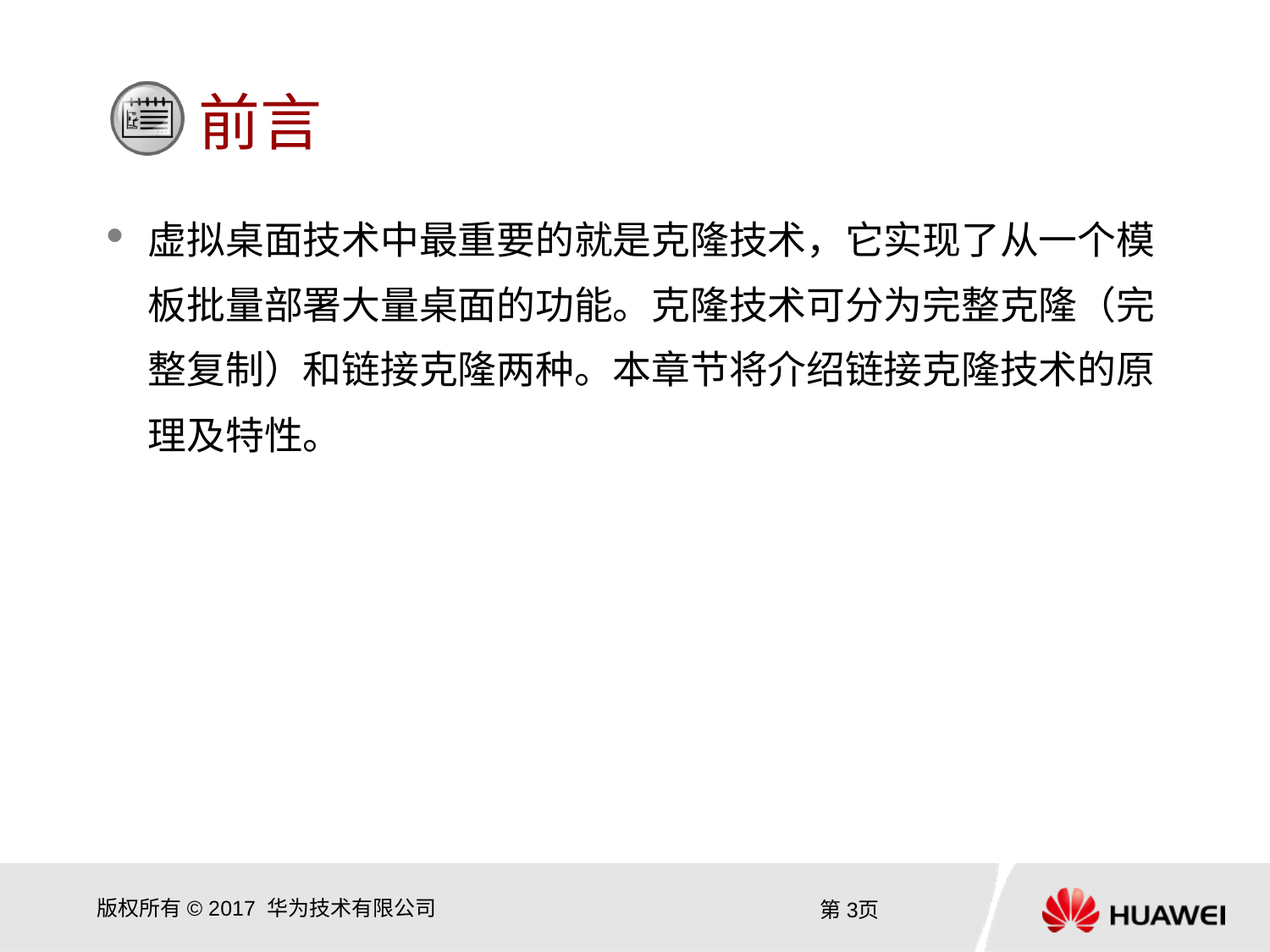

虚拟桌面技术中最重要的就是克隆技术，它实现了从一个模板批量部署大量桌面的功能。克隆技术可分为完整克隆（完整复制）和链接克隆两种。本章节将介绍链接克隆技术的原理及特性。